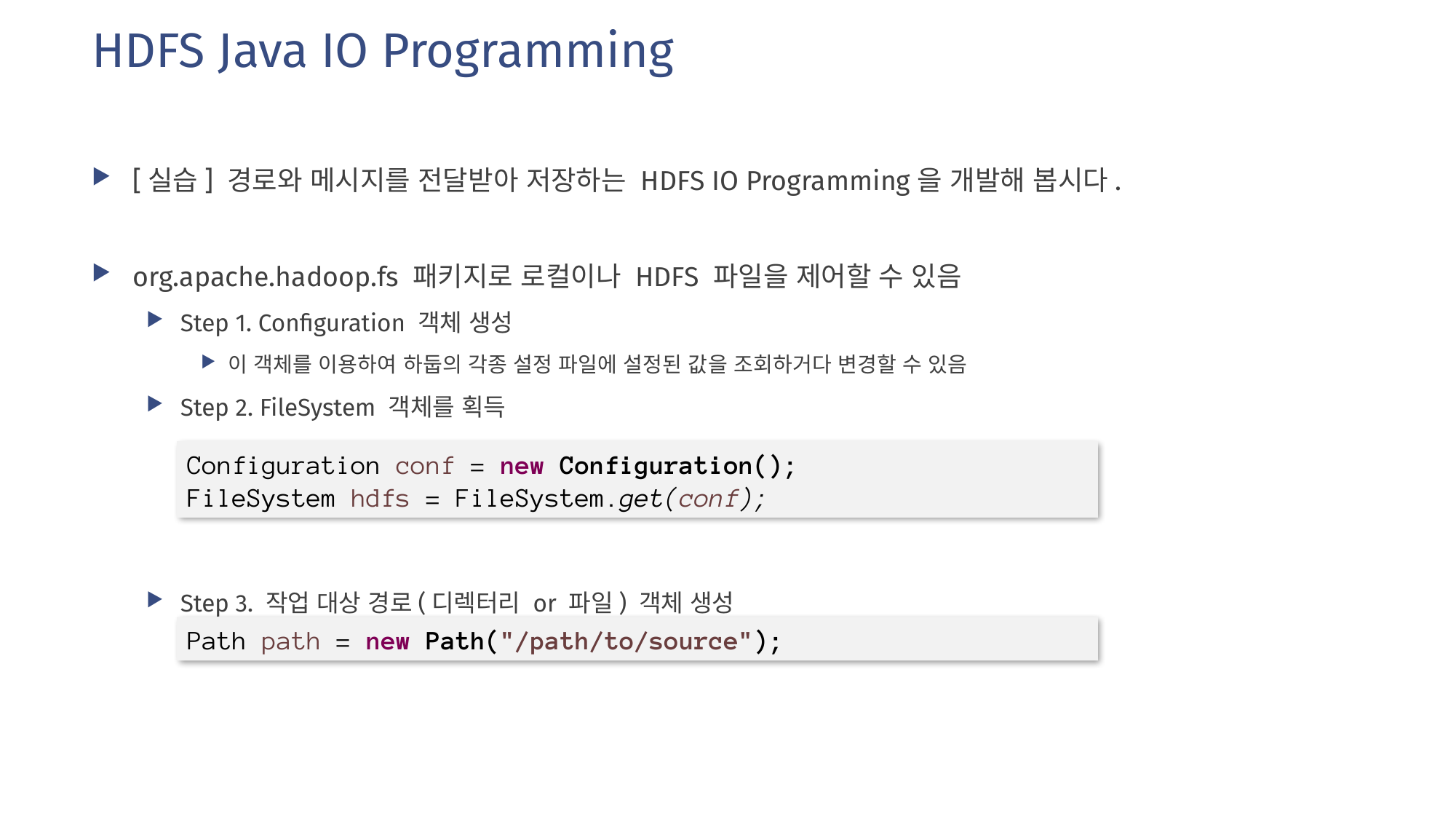

# HDFS Java IO Programming
[실습] 경로와 메시지를 전달받아 저장하는 HDFS IO Programming을 개발해 봅시다.

org.apache.hadoop.fs 패키지로 로컬이나 HDFS 파일을 제어할 수 있음
Step 1. Configuration 객체 생성
이 객체를 이용하여 하둡의 각종 설정 파일에 설정된 값을 조회하거다 변경할 수 있음
Step 2. FileSystem 객체를 획득

Step 3. 작업 대상 경로(디렉터리 or 파일) 객체 생성

Configuration conf = new Configuration();
FileSystem hdfs = FileSystem.get(conf);
Path path = new Path("/path/to/source");